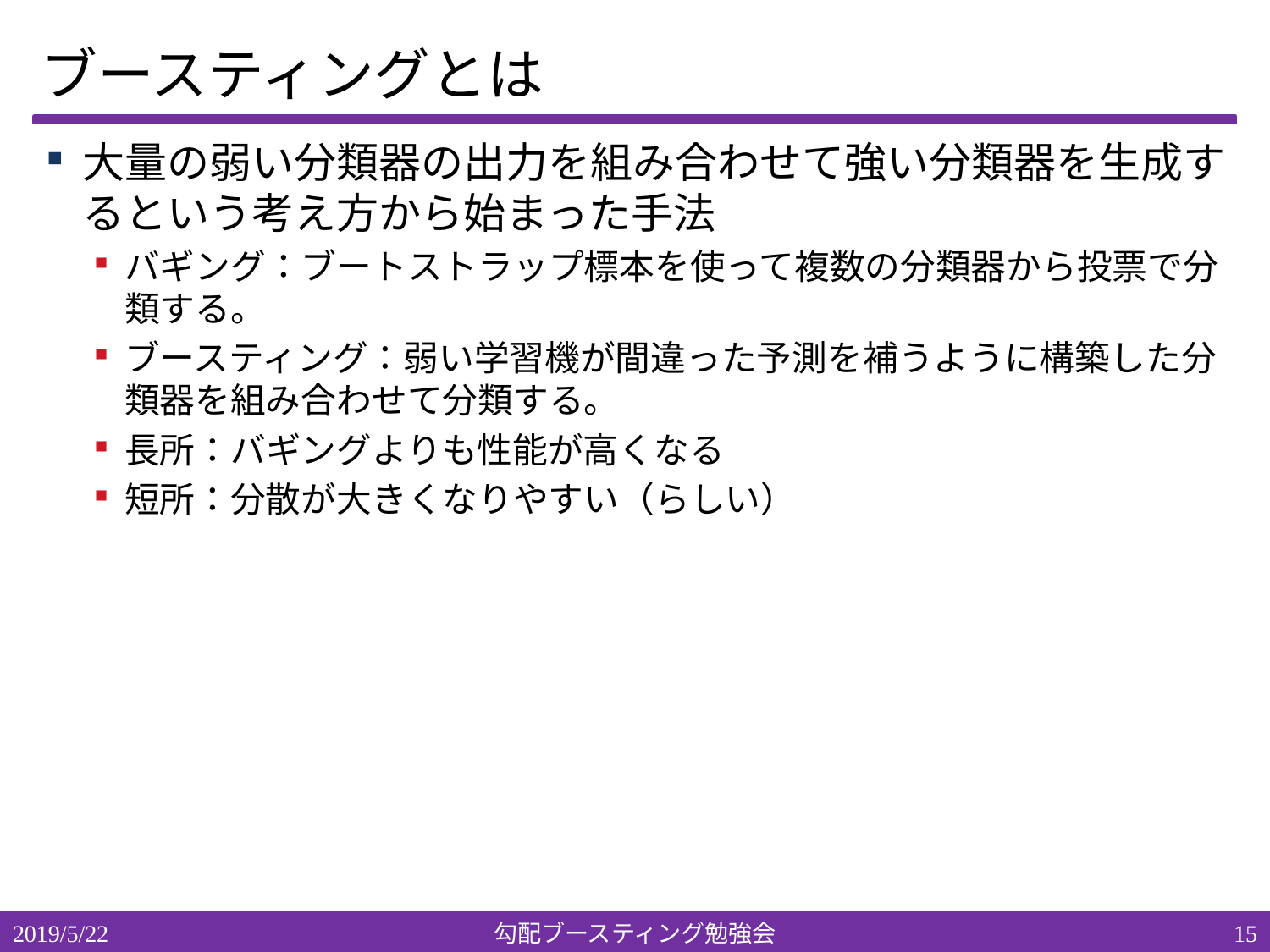

# ブースティングとは
大量の弱い分類器の出力を組み合わせて強い分類器を生成するという考え方から始まった手法
バギング：ブートストラップ標本を使って複数の分類器から投票で分類する。
ブースティング：弱い学習機が間違った予測を補うように構築した分類器を組み合わせて分類する。
長所：バギングよりも性能が高くなる
短所：分散が大きくなりやすい（らしい）
2019/5/22
勾配ブースティング勉強会
15